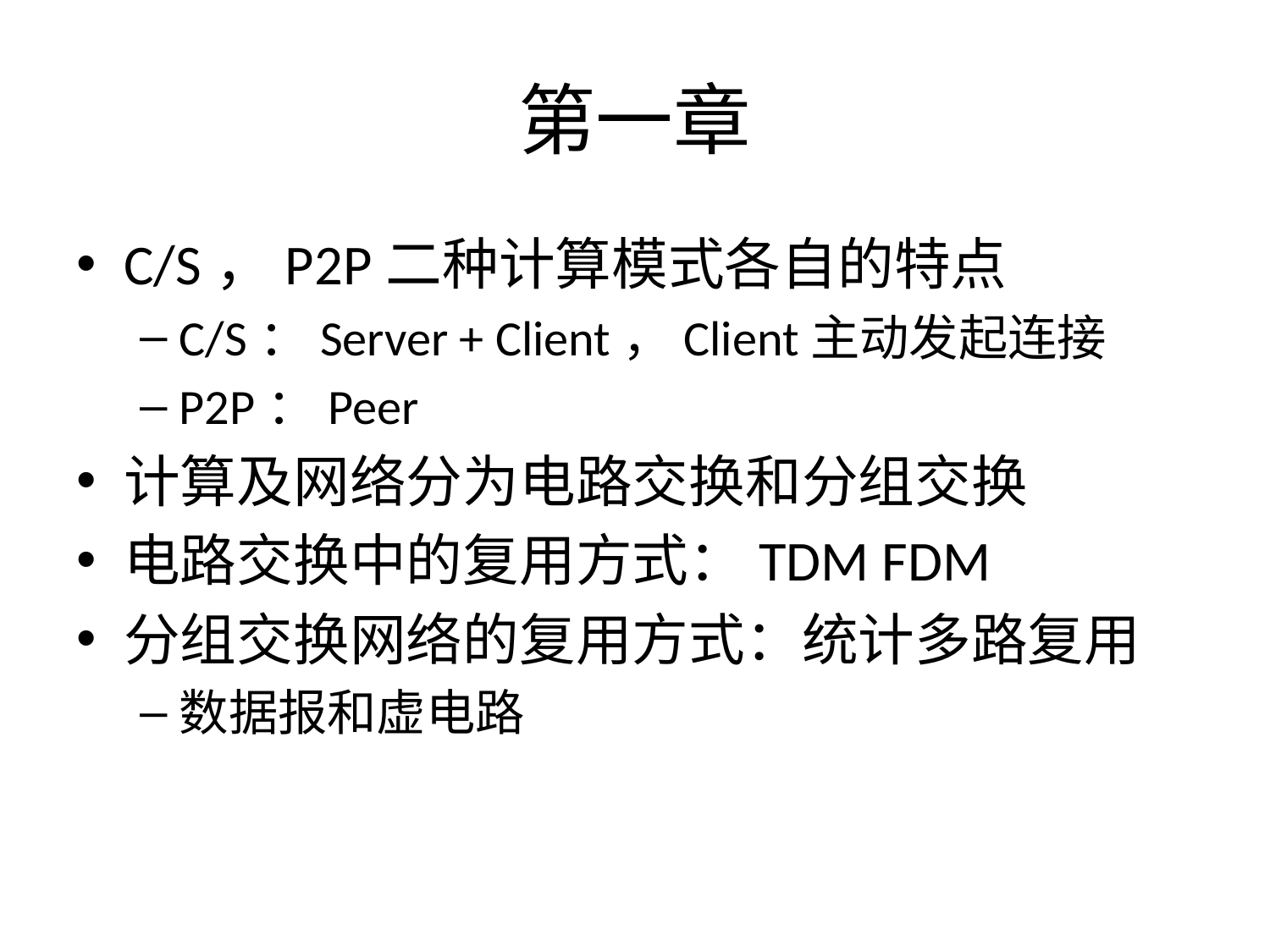

# 第一章
C/S，P2P二种计算模式各自的特点
C/S：Server + Client，Client主动发起连接
P2P：Peer
计算及网络分为电路交换和分组交换
电路交换中的复用方式：TDM FDM
分组交换网络的复用方式：统计多路复用
数据报和虚电路